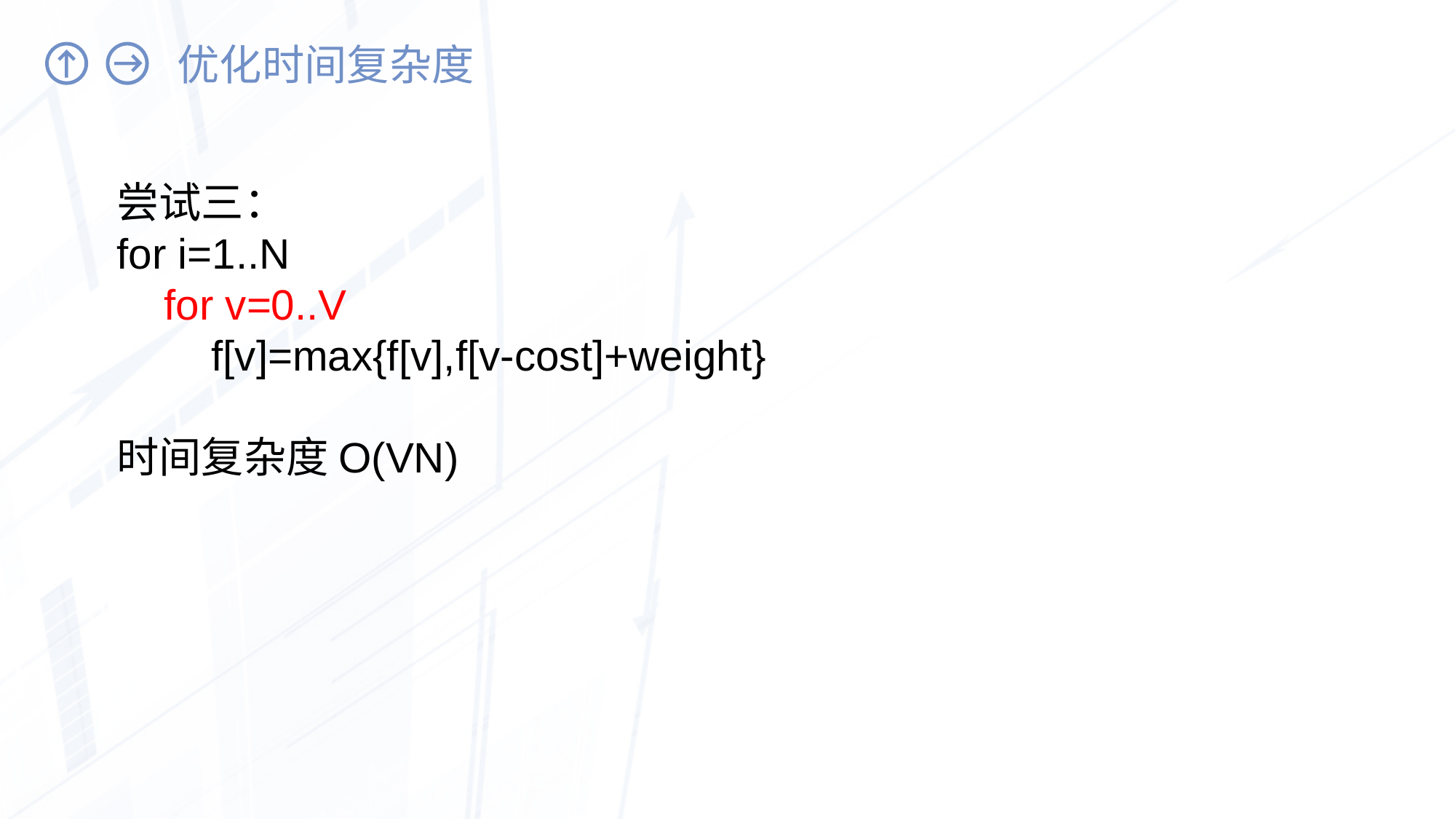

# 优化时间复杂度
尝试三：
for i=1..N
    for v=0..V
        f[v]=max{f[v],f[v-cost]+weight}

时间复杂度O(VN)